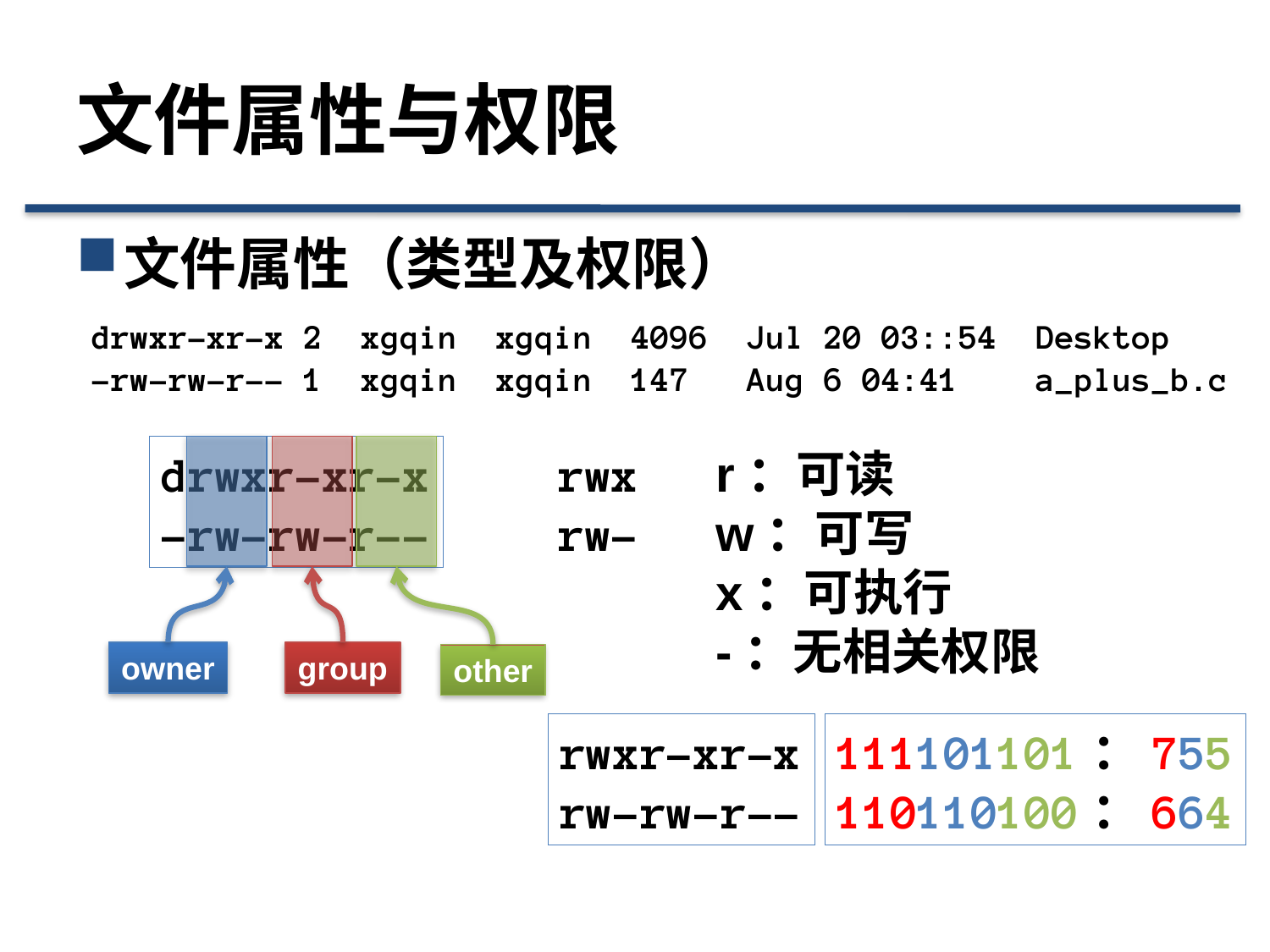

# 文件属性与权限
文件属性（类型及权限）

drwxr-xr-x 2  xgqin  xgqin  4096  Jul 20 03::54  Desktop
-rw-rw-r-- 1  xgqin  xgqin  147   Aug 6 04:41    a_plus_b.c

owner
drwxr-xr-x
-rw-rw-r--

group

other
rwx
rw-
r：可读
w：可写
x：可执行
-：无相关权限
rwxr-xr-x
rw-rw-r--
111101101：755
110110100：664